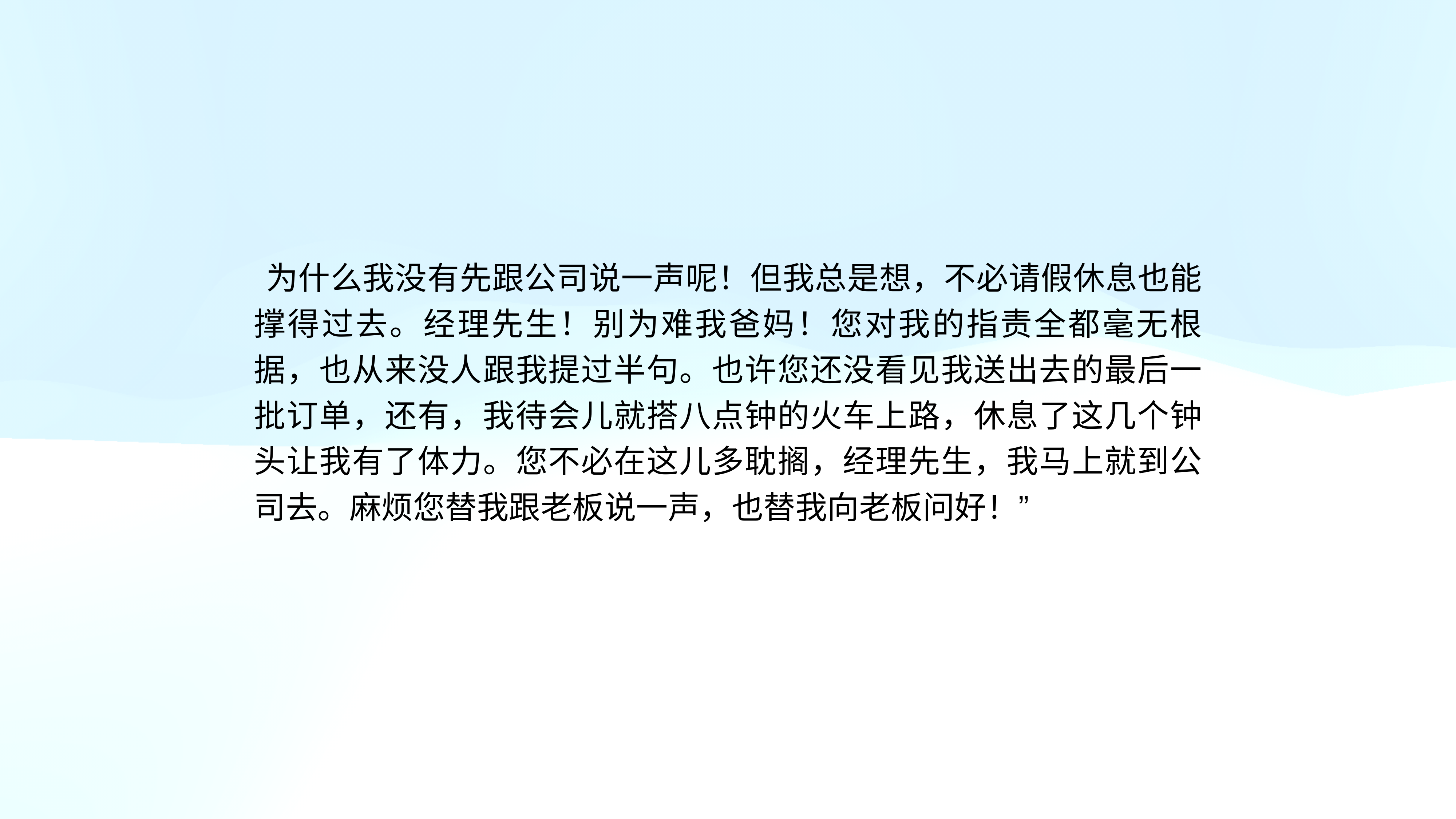

为什么我没有先跟公司说一声呢！但我总是想，不必请假休息也能撑得过去。经理先生！别为难我爸妈！您对我的指责全都毫无根据，也从来没人跟我提过半句。也许您还没看见我送出去的最后一批订单，还有，我待会儿就搭八点钟的火车上路，休息了这几个钟头让我有了体力。您不必在这儿多耽搁，经理先生，我马上就到公司去。麻烦您替我跟老板说一声，也替我向老板问好！”